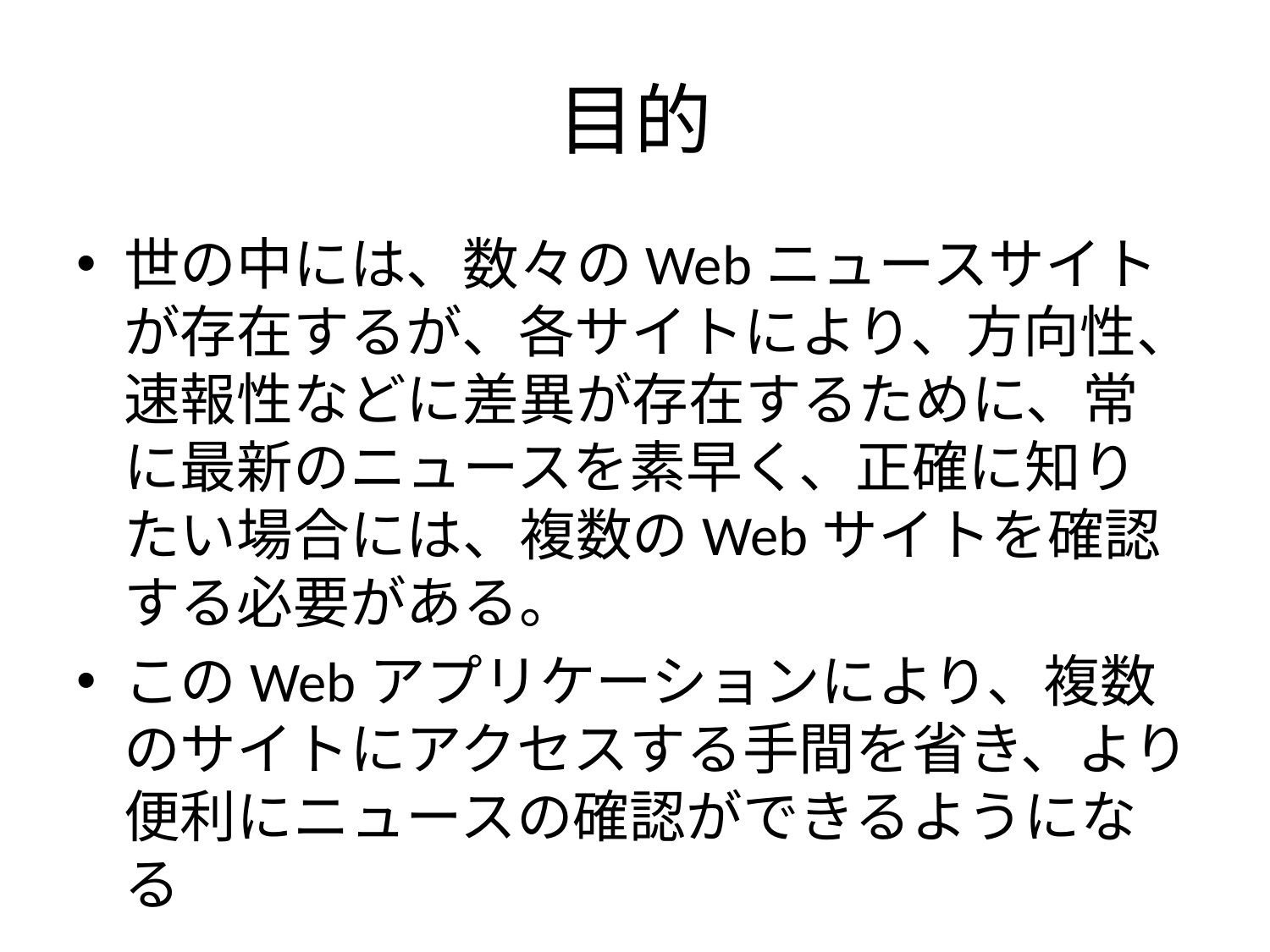

# 目的
世の中には、数々のWebニュースサイトが存在するが、各サイトにより、方向性、速報性などに差異が存在するために、常に最新のニュースを素早く、正確に知りたい場合には、複数のWebサイトを確認する必要がある。
このWebアプリケーションにより、複数のサイトにアクセスする手間を省き、より便利にニュースの確認ができるようになる